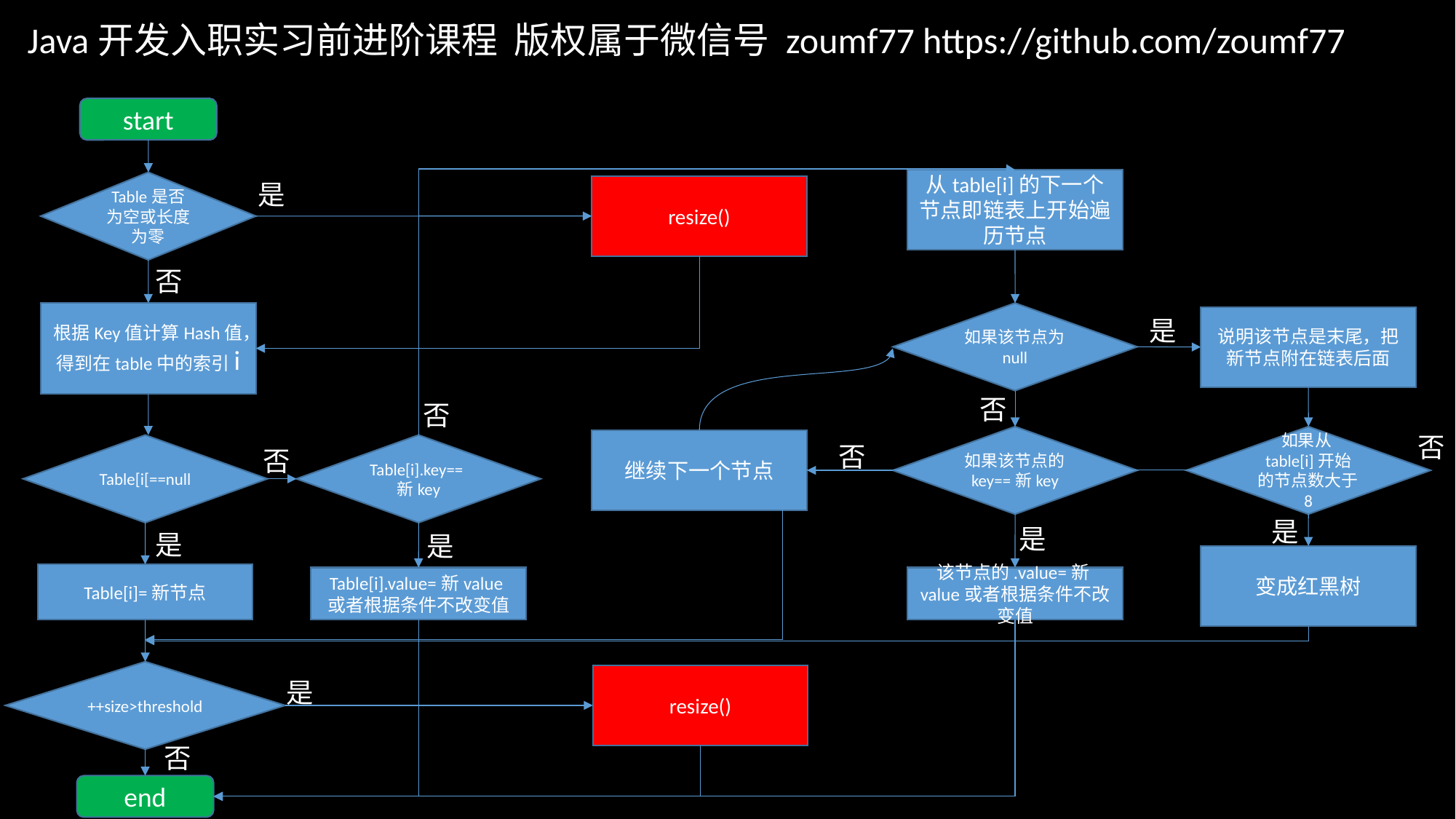

start
从table[i]的下一个节点即链表上开始遍历节点
是
Table是否为空或长度为零
resize()
否
根据Key值计算Hash值，得到在table中的索引i
如果该节点为null
说明该节点是末尾，把新节点附在链表后面
是
否
否
否
如果该节点的key==新key
如果从table[i]开始的节点数大于8
继续下一个节点
否
Table[i[==null
Table[i].key==新key
否
是
是
是
是
变成红黑树
Table[i]=新节点
该节点的.value=新value或者根据条件不改变值
Table[i].value=新value或者根据条件不改变值
++size>threshold
resize()
是
否
end